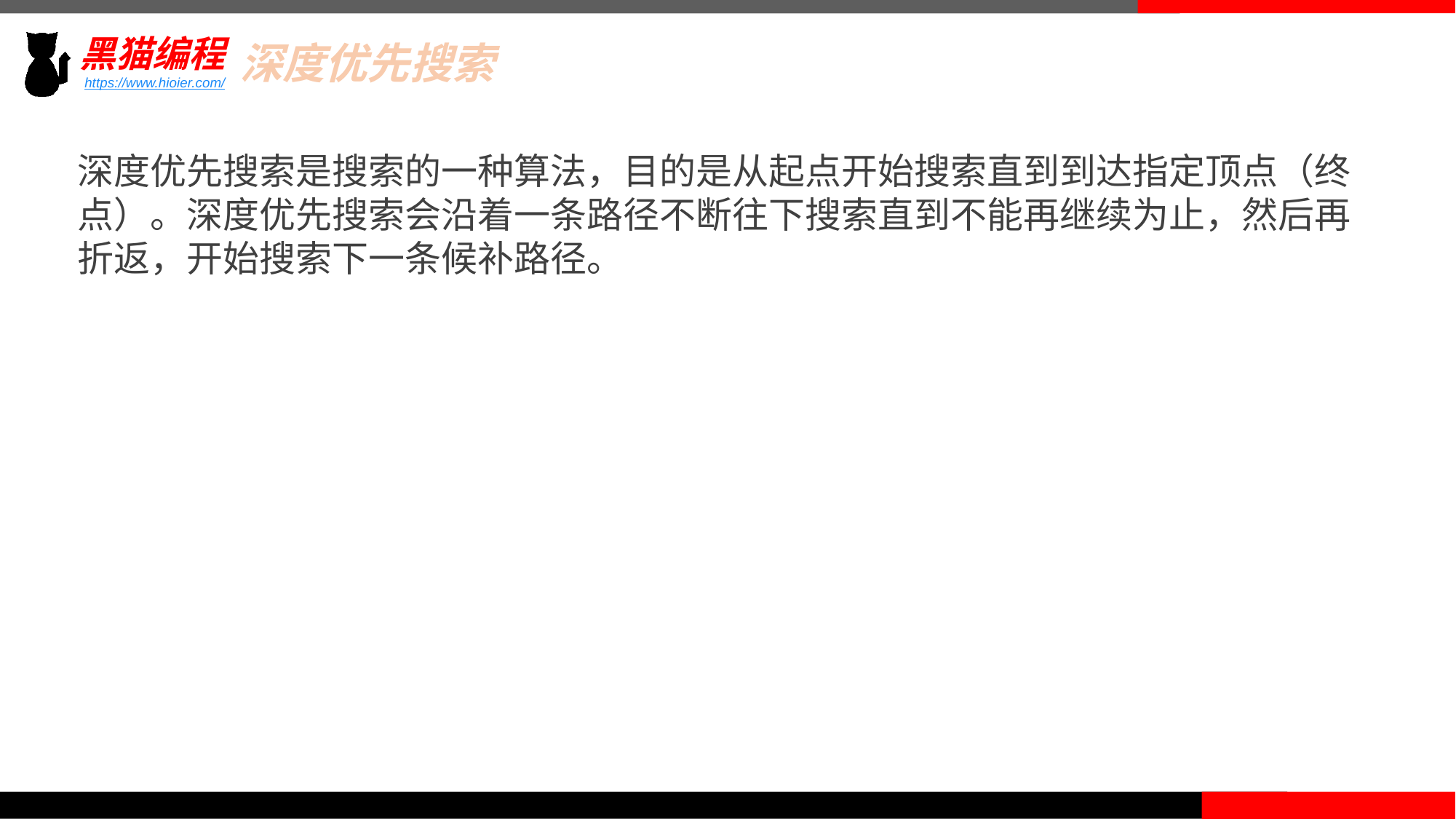

深度优先搜索

深度优先搜索是搜索的一种算法，目的是从起点开始搜索直到到达指定顶点（终点）。深度优先搜索会沿着一条路径不断往下搜索直到不能再继续为止，然后再折返，开始搜索下一条候补路径。